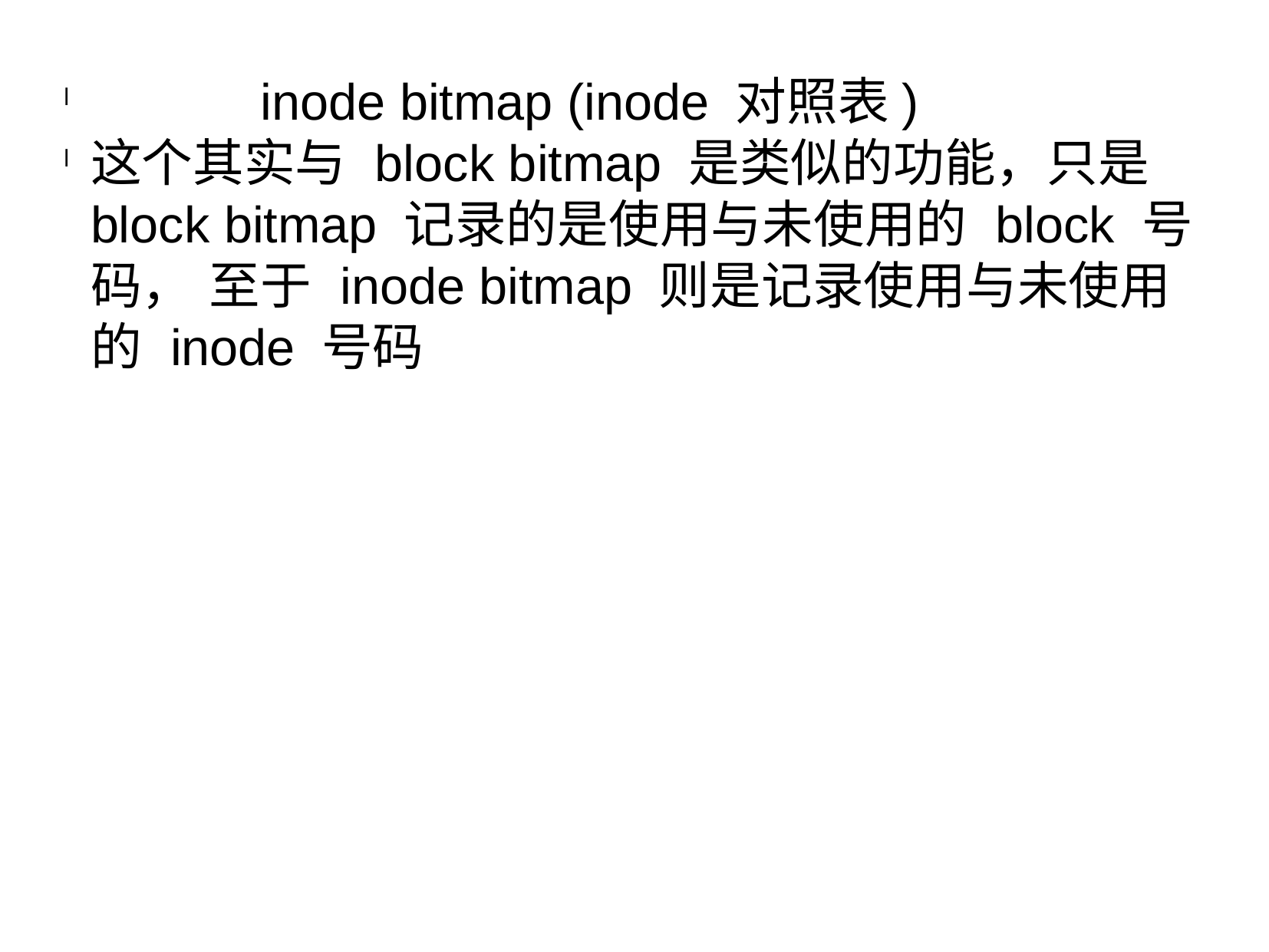

inode bitmap (inode 对照表)
这个其实与 block bitmap 是类似的功能，只是 block bitmap 记录的是使用与未使用的 block 号码， 至于 inode bitmap 则是记录使用与未使用的 inode 号码